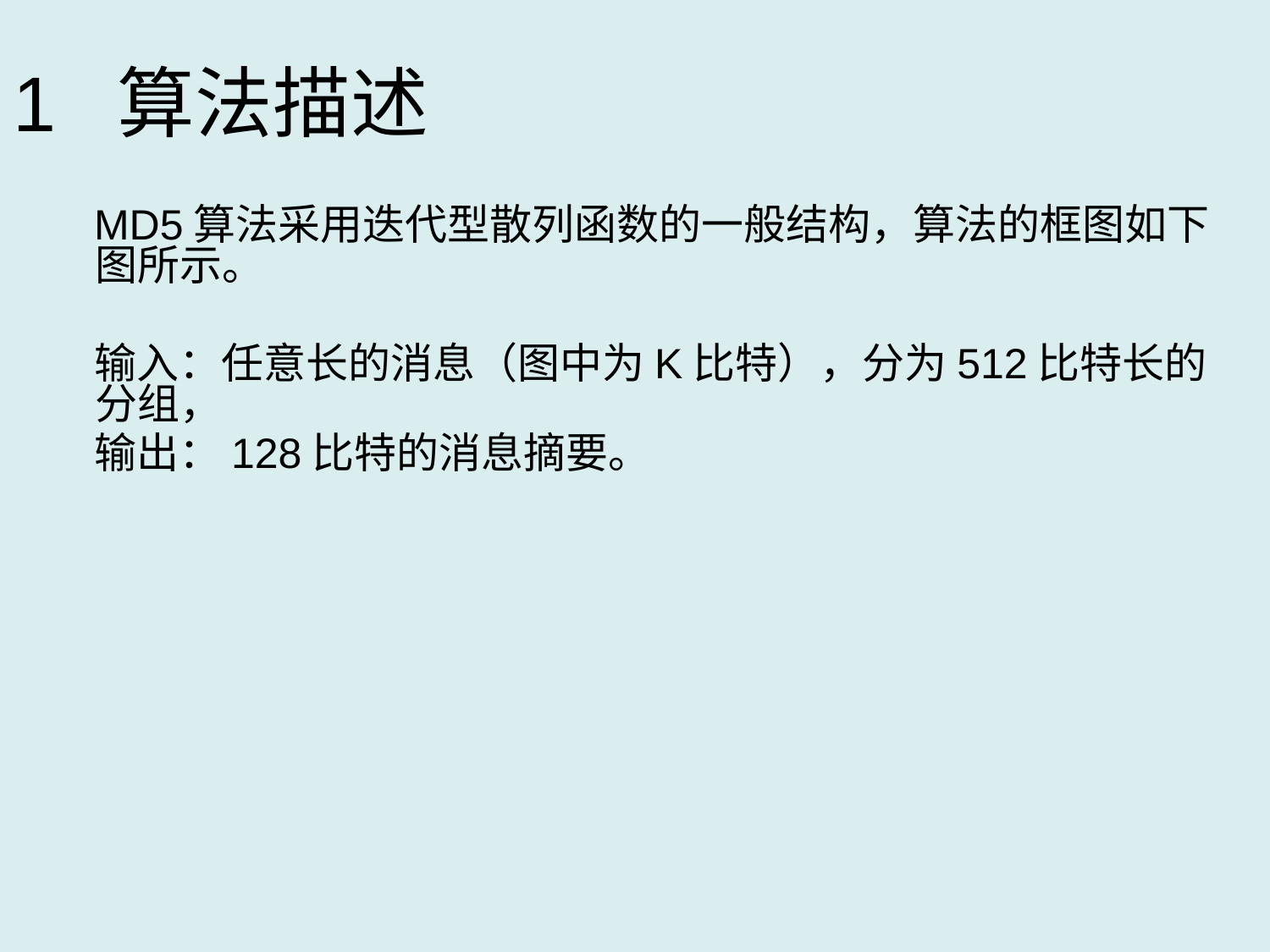

# 1  算法描述
MD5算法采用迭代型散列函数的一般结构，算法的框图如下图所示。

输入：任意长的消息（图中为K比特），分为512比特长的分组，
输出：128比特的消息摘要。